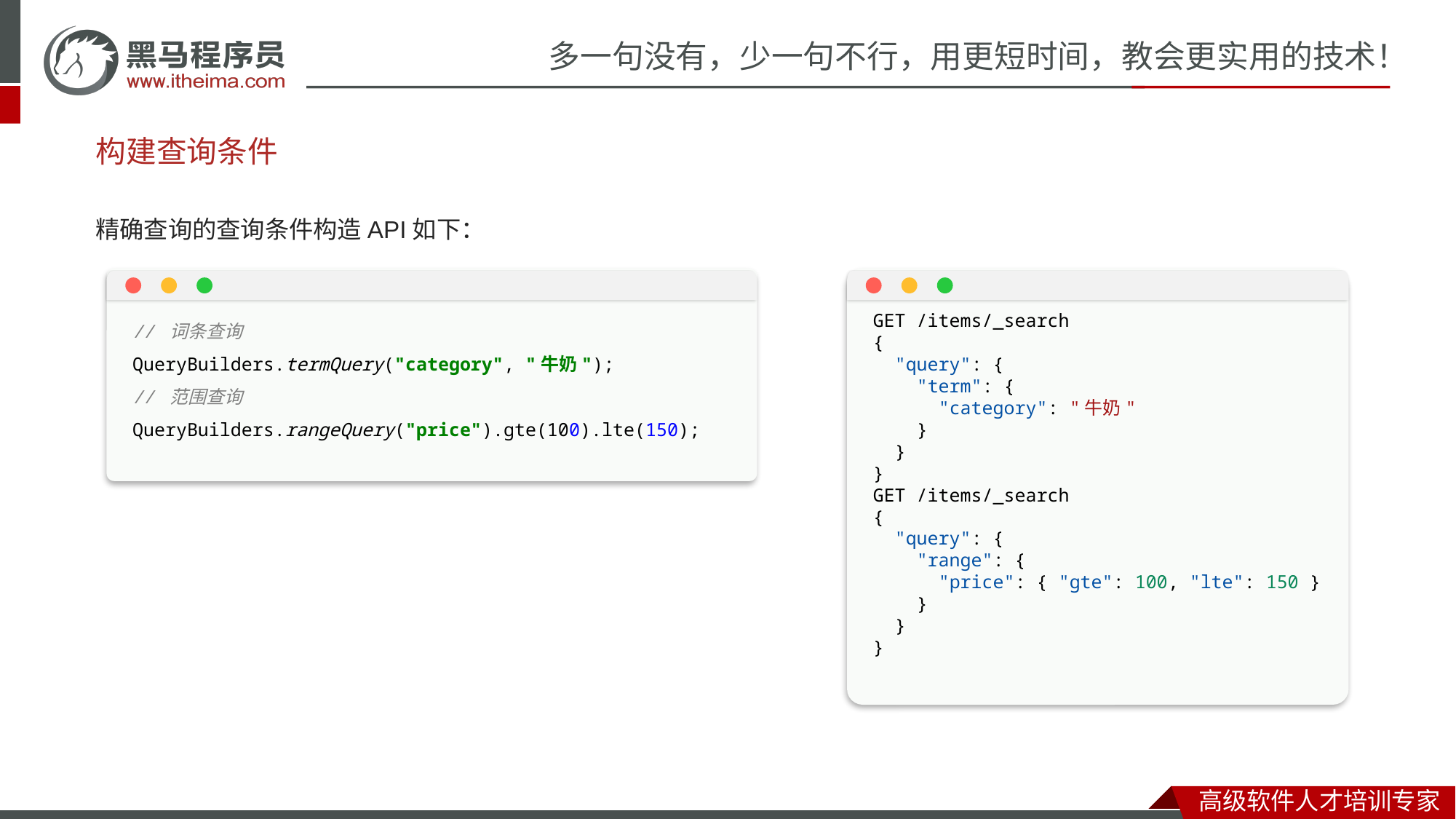

# 构建查询条件
精确查询的查询条件构造API如下：

// 词条查询
QueryBuilders.termQuery("category", "牛奶");
// 范围查询
QueryBuilders.rangeQuery("price").gte(100).lte(150);

GET /items/_search
{
  "query": {
    "term": {
      "category": "牛奶"
    }
  }
}
GET /items/_search
{
  "query": {
    "range": {
      "price": { "gte": 100, "lte": 150 }
    }
  }
}